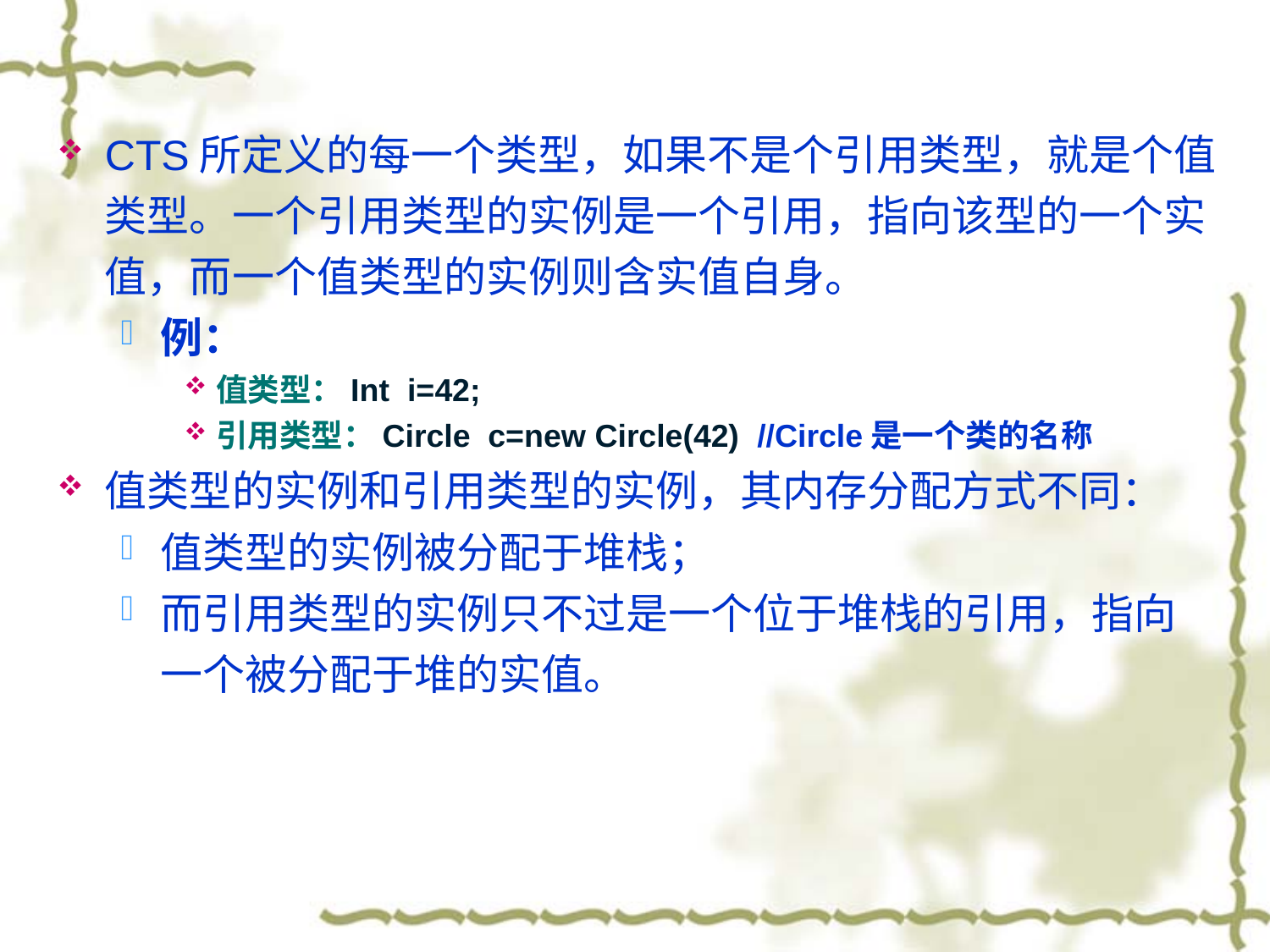

CTS所定义的每一个类型，如果不是个引用类型，就是个值类型。一个引用类型的实例是一个引用，指向该型的一个实值，而一个值类型的实例则含实值自身。
例：
值类型：Int  i=42;
引用类型：Circle  c=new Circle(42)  //Circle是一个类的名称
值类型的实例和引用类型的实例，其内存分配方式不同：
值类型的实例被分配于堆栈；
而引用类型的实例只不过是一个位于堆栈的引用，指向一个被分配于堆的实值。